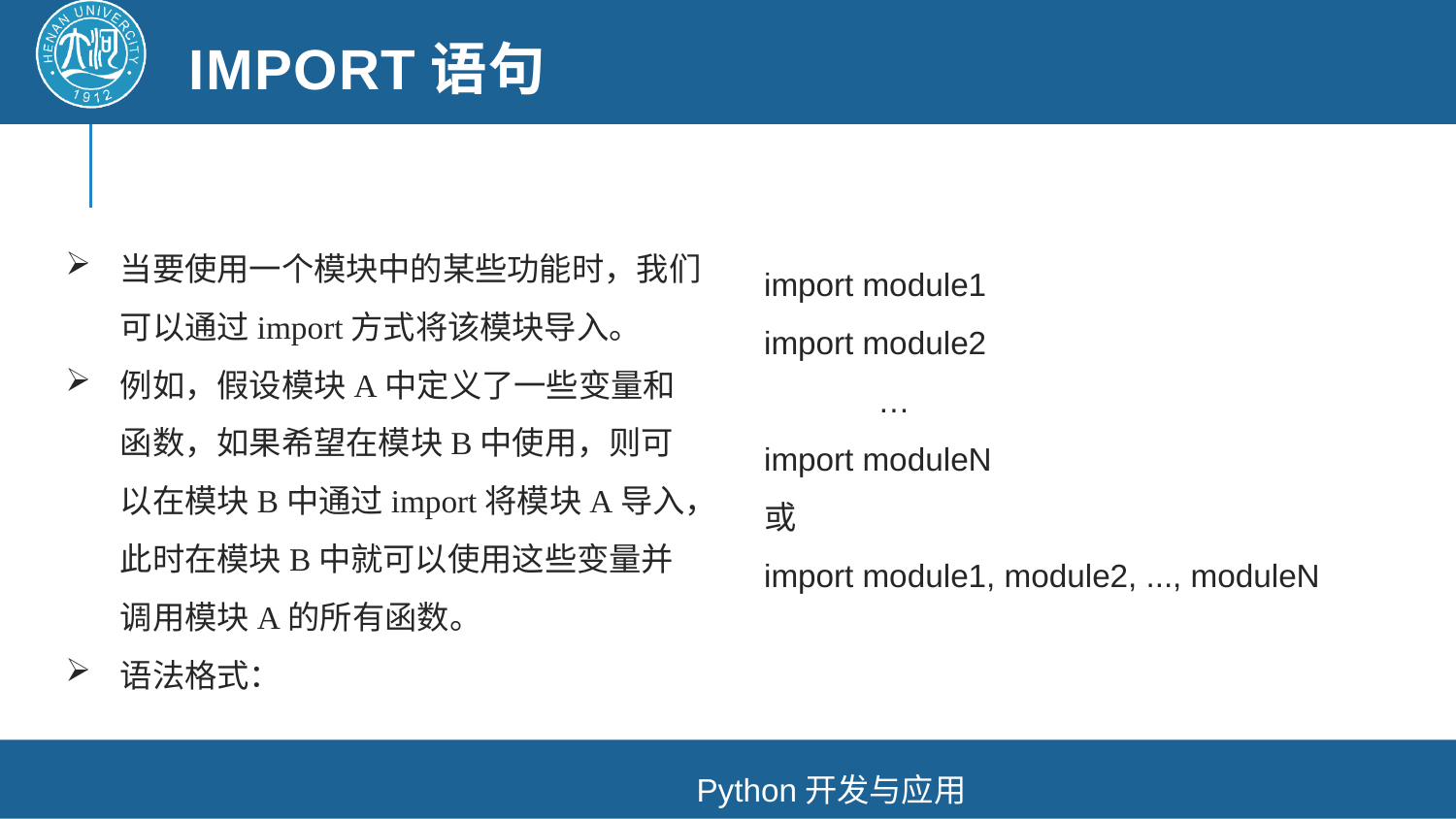

# import语句
当要使用一个模块中的某些功能时，我们可以通过import方式将该模块导入。
例如，假设模块A中定义了一些变量和函数，如果希望在模块B中使用，则可以在模块B中通过import将模块A导入，此时在模块B中就可以使用这些变量并调用模块A的所有函数。
语法格式：
import module1
import module2
	…
import moduleN
或
import module1, module2, ..., moduleN

Python开发与应用
40